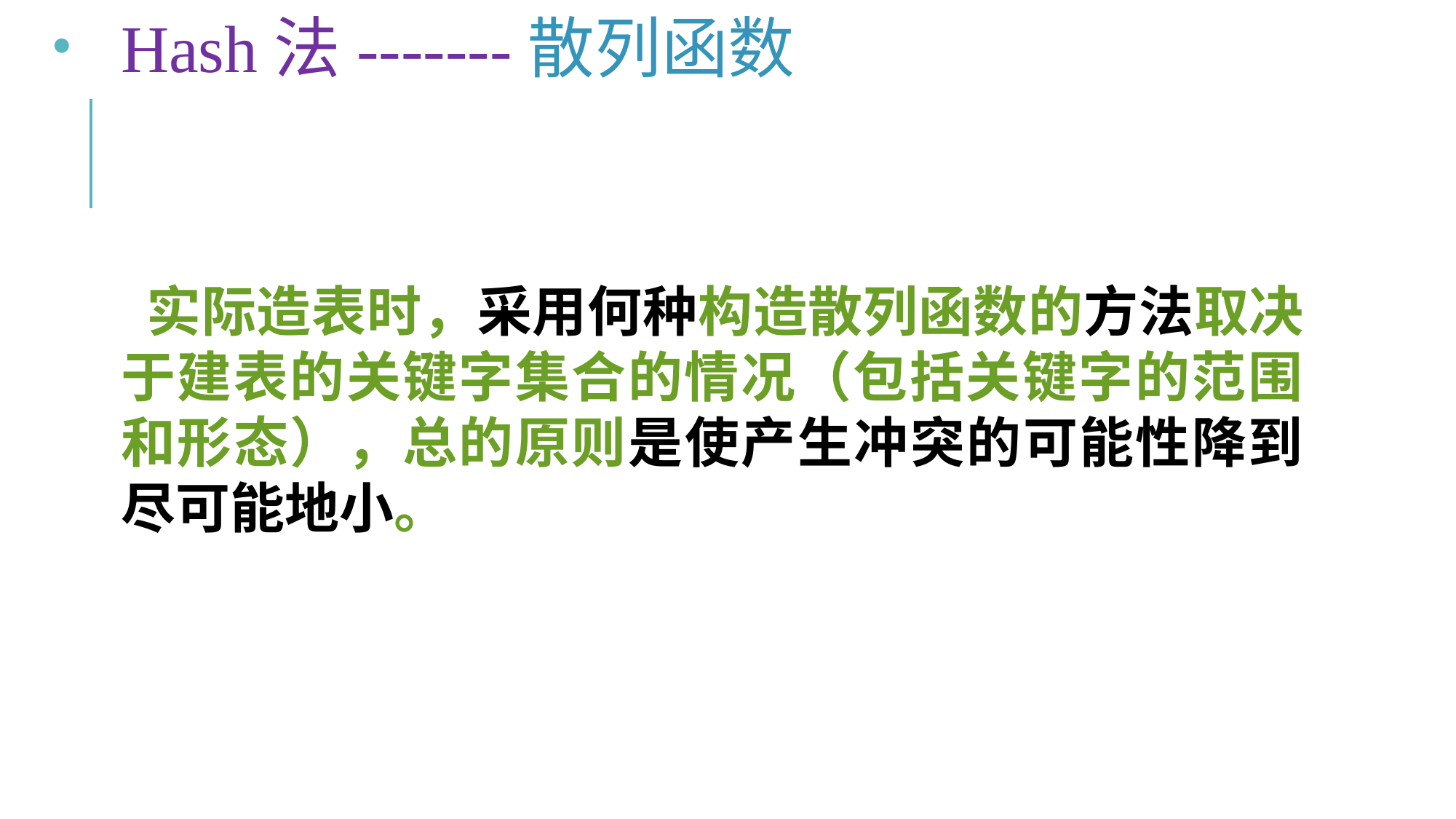

Hash法-------散列函数
       实际造表时，采用何种构造散列函数的方法取决于建表的关键字集合的情况（包括关键字的范围和形态），总的原则是使产生冲突的可能性降到尽可能地小。